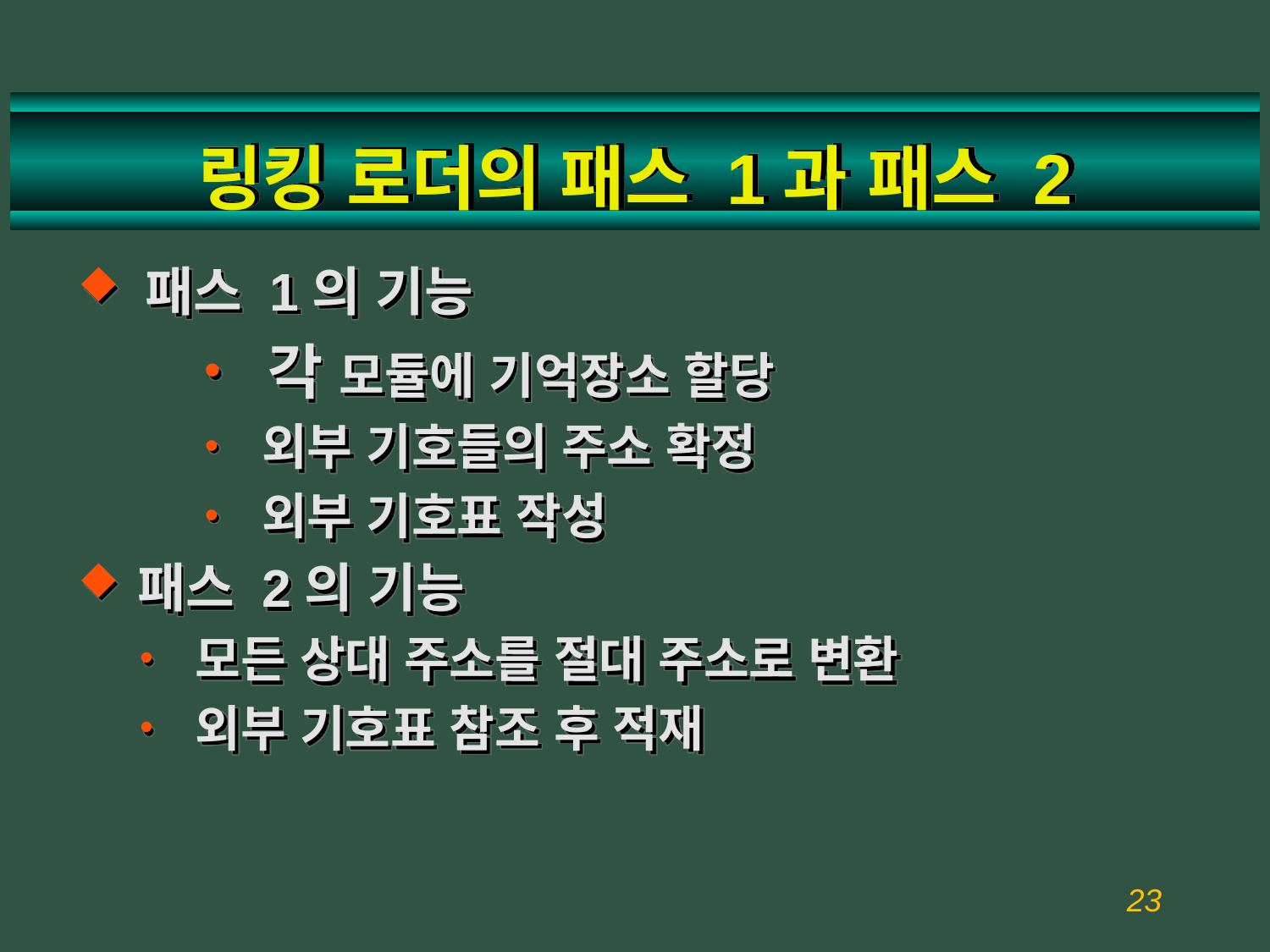

# 링킹 로더의 패스 1과 패스 2
패스 1의 기능
 각 모듈에 기억장소 할당
 외부 기호들의 주소 확정
 외부 기호표 작성
패스 2의 기능
모든 상대 주소를 절대 주소로 변환
외부 기호표 참조 후 적재
23